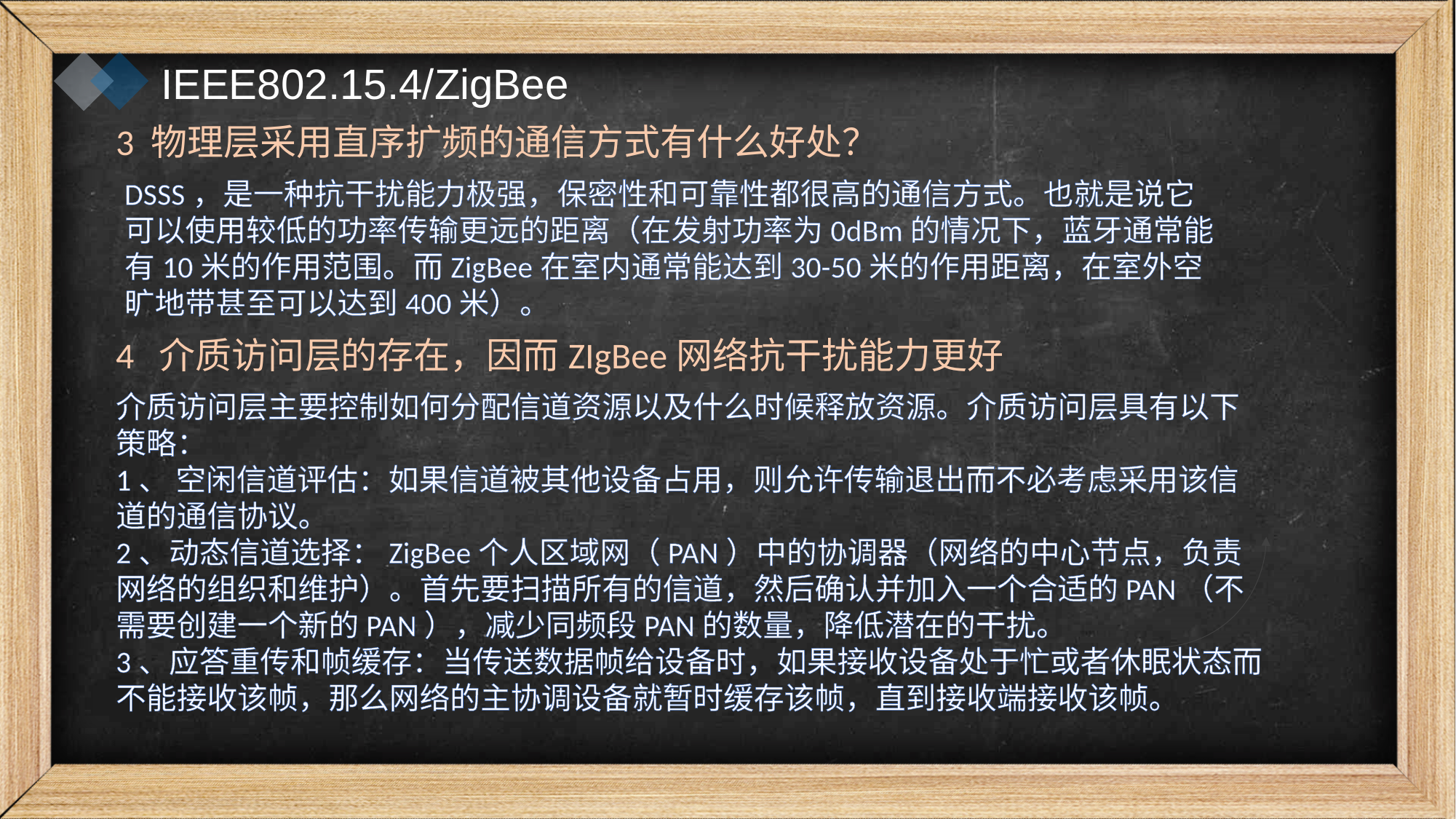

IEEE802.15.4/ZigBee

3 物理层采用直序扩频的通信方式有什么好处？
DSSS，是一种抗干扰能力极强，保密性和可靠性都很高的通信方式。也就是说它可以使用较低的功率传输更远的距离（在发射功率为0dBm的情况下，蓝牙通常能有10米的作用范围。而ZigBee在室内通常能达到30-50米的作用距离，在室外空旷地带甚至可以达到400米）。
4  介质访问层的存在，因而ZIgBee网络抗干扰能力更好
介质访问层主要控制如何分配信道资源以及什么时候释放资源。介质访问层具有以下策略：
1、 空闲信道评估：如果信道被其他设备占用，则允许传输退出而不必考虑采用该信道的通信协议。
2、动态信道选择：ZigBee个人区域网（PAN）中的协调器（网络的中心节点，负责网络的组织和维护）。首先要扫描所有的信道，然后确认并加入一个合适的PAN（不需要创建一个新的PAN），减少同频段PAN的数量，降低潜在的干扰。
3、应答重传和帧缓存：当传送数据帧给设备时，如果接收设备处于忙或者休眠状态而不能接收该帧，那么网络的主协调设备就暂时缓存该帧，直到接收端接收该帧。